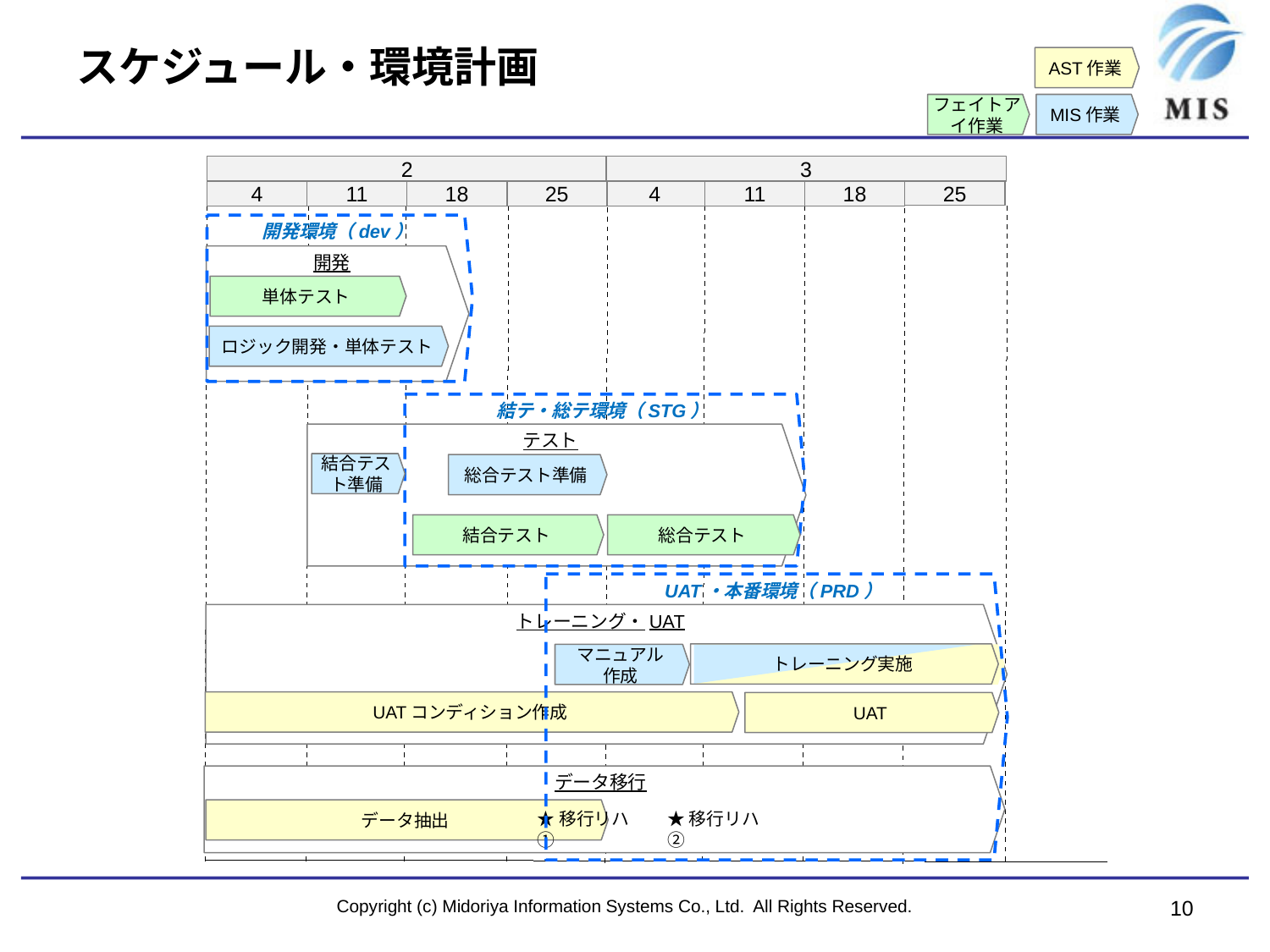

# スケジュール・環境計画
AST作業
フェイトアイ作業
MIS作業
2
3
25
4
11
4
11
18
18
25
開発環境（dev）
開発
単体テスト
ロジック開発・単体テスト
結テ・総テ環境（STG）
テスト
結合テスト準備
総合テスト準備
結合テスト
総合テスト
UAT・本番環境（PRD）
トレーニング・UAT
トレーニング実施

マニュアル
作成
UATコンディション作成
UAT
データ移行
データ抽出
★移行リハ①
★移行リハ②
Copyright (c) Midoriya Information Systems Co., Ltd.  All Rights Reserved.
10